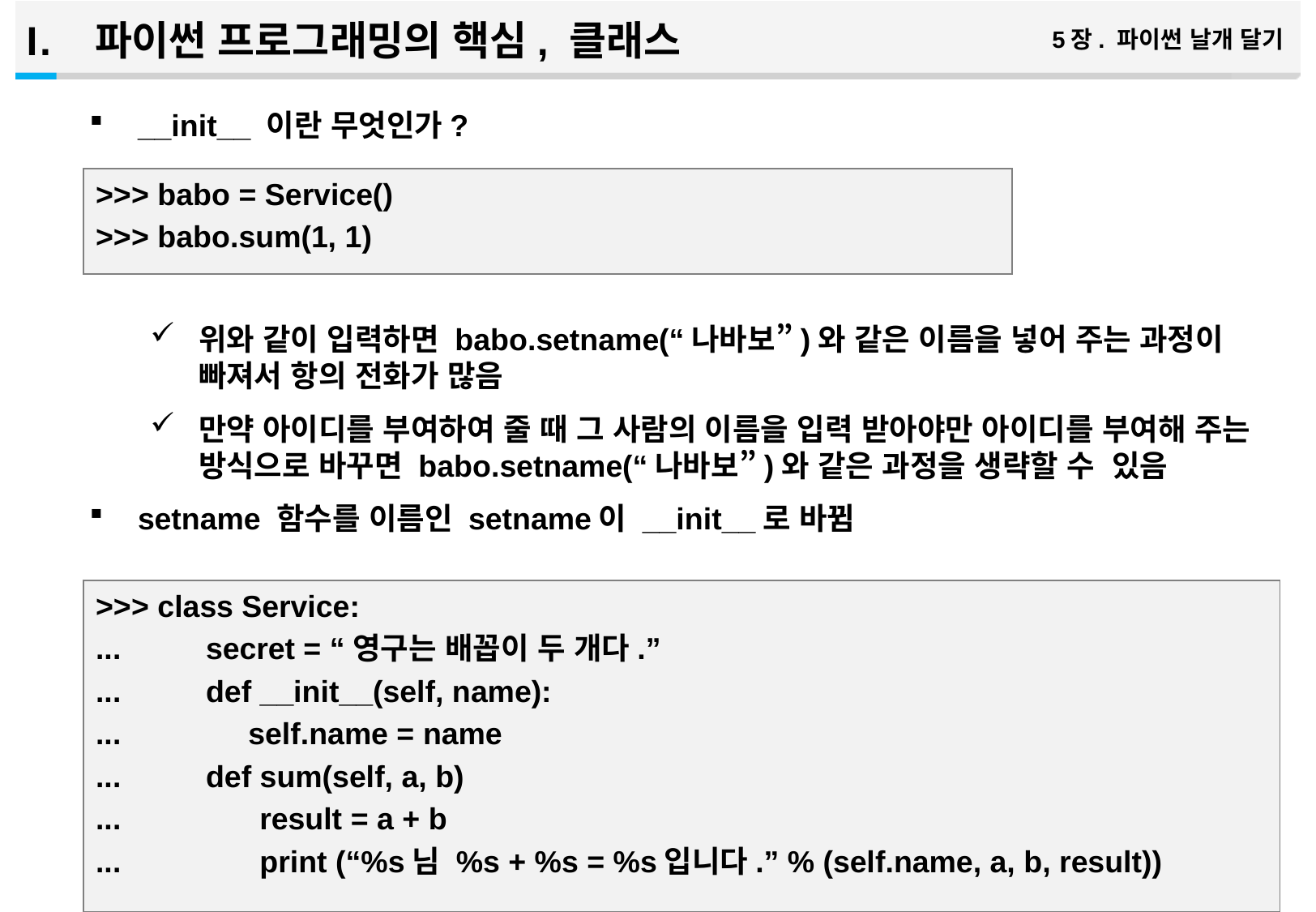

파이썬 프로그래밍의 핵심, 클래스
5장. 파이썬 날개 달기
__init__ 이란 무엇인가?

위와 같이 입력하면 babo.setname(“나바보”)와 같은 이름을 넣어 주는 과정이 빠져서 항의 전화가 많음
만약 아이디를 부여하여 줄 때 그 사람의 이름을 입력 받아야만 아이디를 부여해 주는 방식으로 바꾸면 babo.setname(“나바보”)와 같은 과정을 생략할 수  있음
setname 함수를 이름인 setname이 __init__로 바뀜

>>> babo = Service()
>>> babo.sum(1, 1)
>>> class Service:
...          secret = “영구는 배꼽이 두 개다.”
...          def __init__(self, name):
...               self.name = name
...          def sum(self, a, b)
...         	     result = a + b
...         	     print (“%s님 %s + %s = %s입니다.” % (self.name, a, b, result))

19